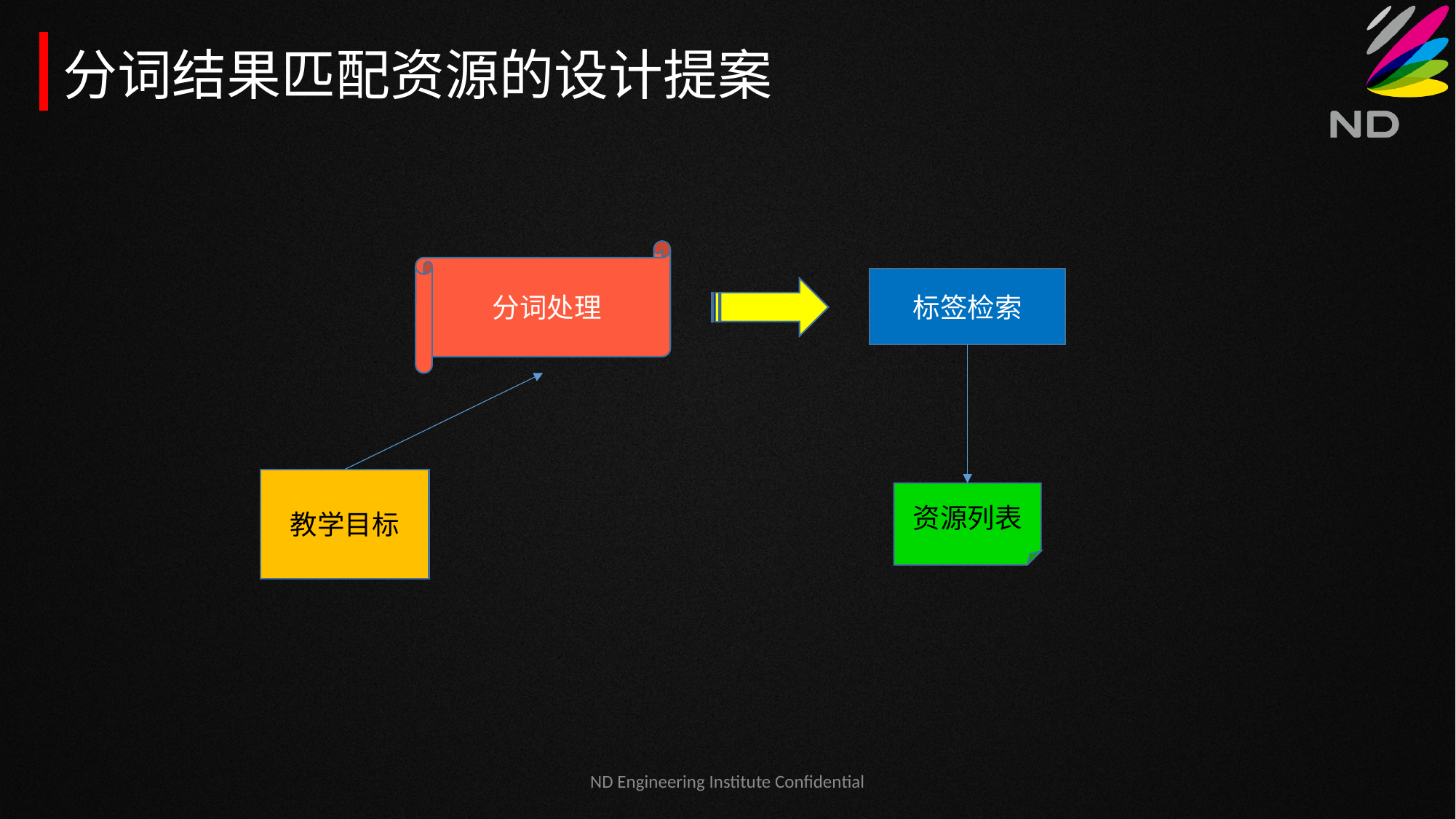

分词结果匹配资源的设计提案
分词处理
标签检索

教学目标
资源列表
ND Engineering Institute Confidential